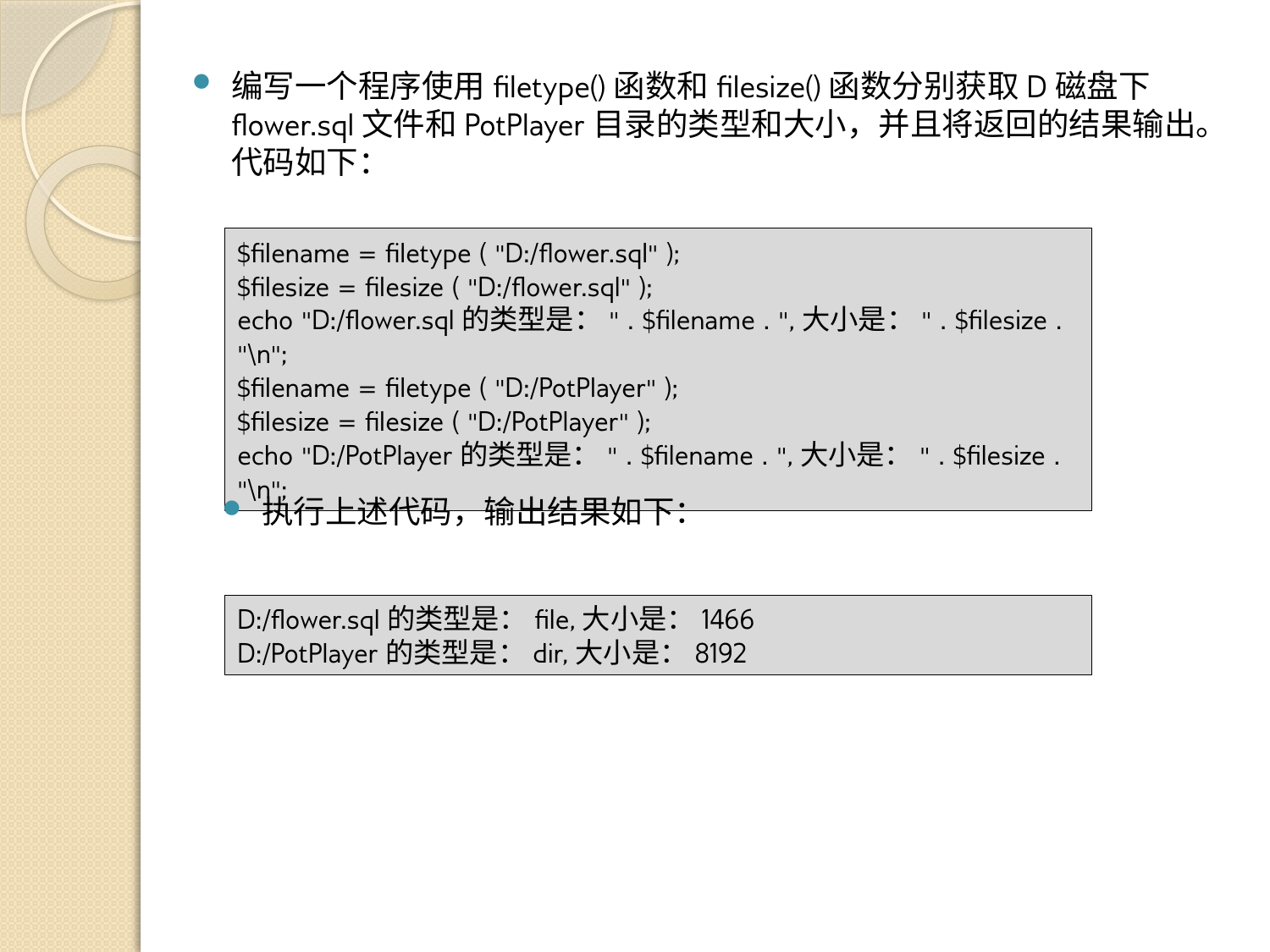

编写一个程序使用filetype()函数和filesize()函数分别获取D磁盘下flower.sql文件和PotPlayer目录的类型和大小，并且将返回的结果输出。代码如下：
$filename = filetype ( "D:/flower.sql" );
$filesize = filesize ( "D:/flower.sql" );
echo "D:/flower.sql的类型是：" . $filename . ",大小是：" . $filesize . "\n";
$filename = filetype ( "D:/PotPlayer" );
$filesize = filesize ( "D:/PotPlayer" );
echo "D:/PotPlayer的类型是：" . $filename . ",大小是：" . $filesize . "\n";
执行上述代码，输出结果如下：
D:/flower.sql的类型是：file,大小是：1466
D:/PotPlayer的类型是：dir,大小是：8192